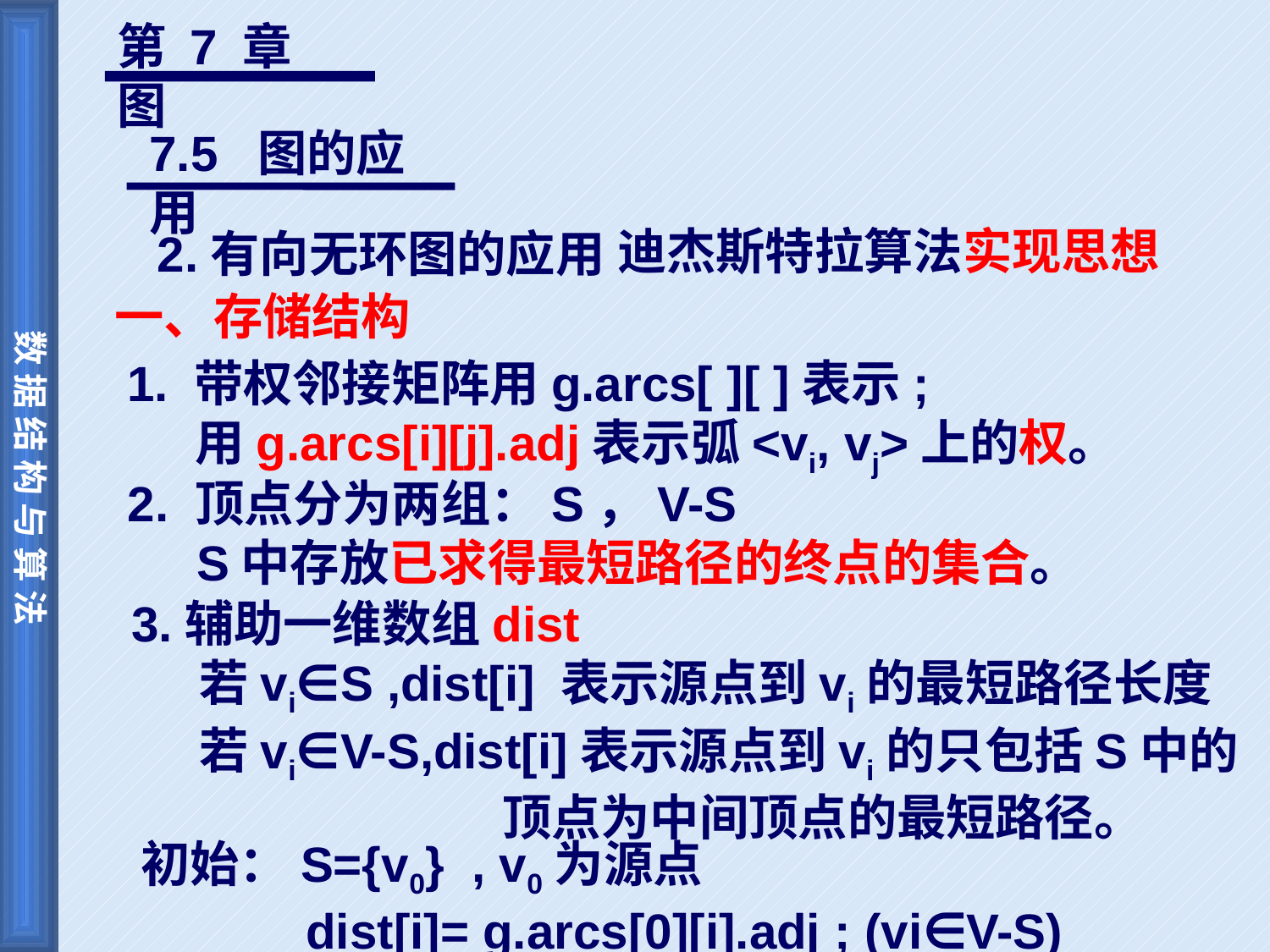

第 7 章  图

7.5  图的应用

迪杰斯特拉算法实现思想
2.有向无环图的应用
一、存储结构
1. 带权邻接矩阵用g.arcs[ ][ ]表示;
     用g.arcs[i][j].adj表示弧<vi, vj>上的权。
2. 顶点分为两组：S，V-S
     S中存放已求得最短路径的终点的集合。
3.辅助一维数组dist
     若vi∈S ,dist[i] 表示源点到vi的最短路径长度
     若vi∈V-S,dist[i]表示源点到vi的只包括S中的
                                顶点为中间顶点的最短路径。
初始：S={v0}  , v0为源点
            dist[i]= g.arcs[0][i].adj ; (vi∈V-S)
30